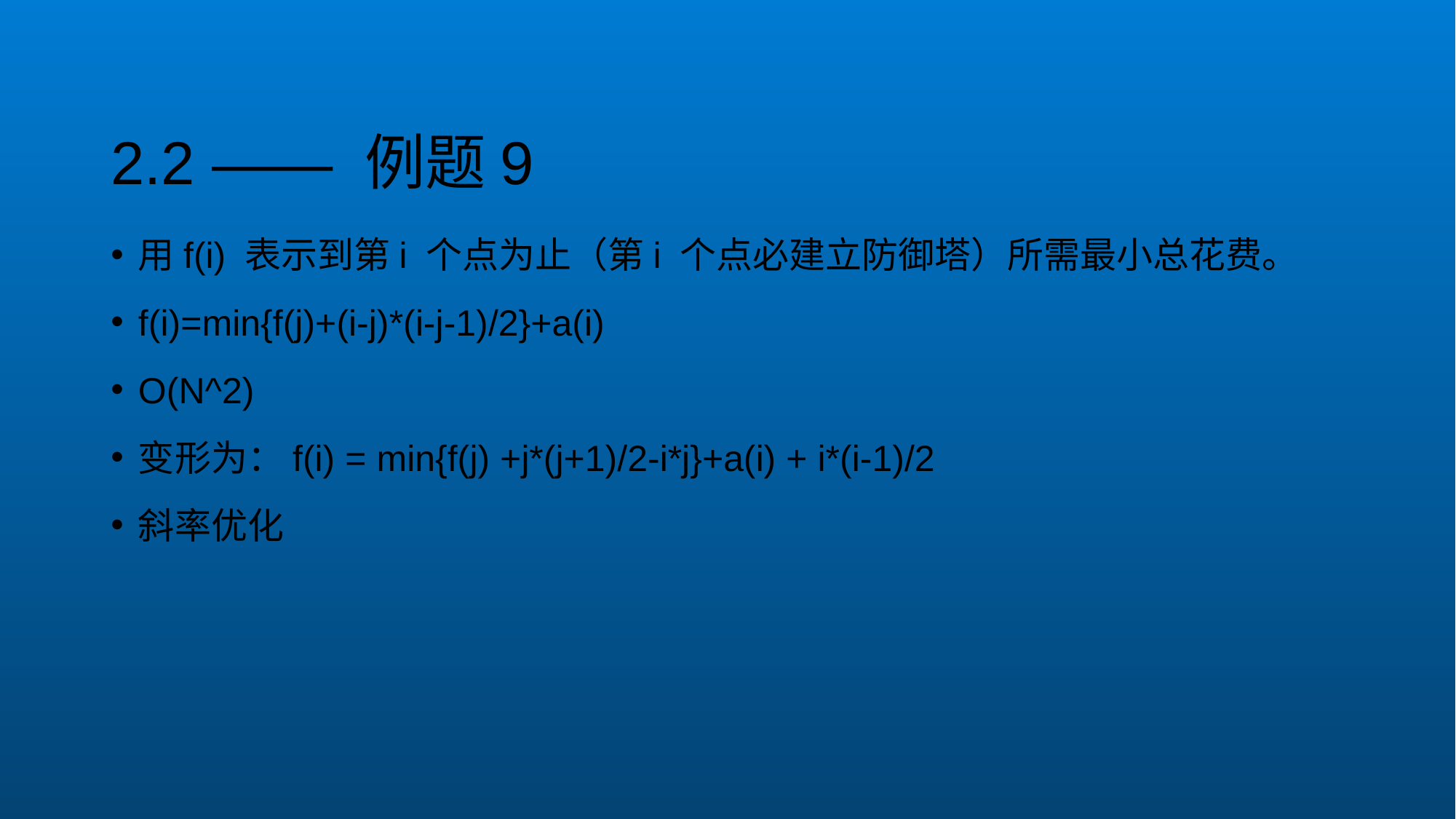

# 2.2 —— 例题9
用f(i) 表示到第i 个点为止（第i 个点必建立防御塔）所需最小总花费。
f(i)=min{f(j)+(i-j)*(i-j-1)/2}+a(i)
O(N^2)
变形为：f(i) = min{f(j) +j*(j+1)/2-i*j}+a(i) + i*(i-1)/2
斜率优化